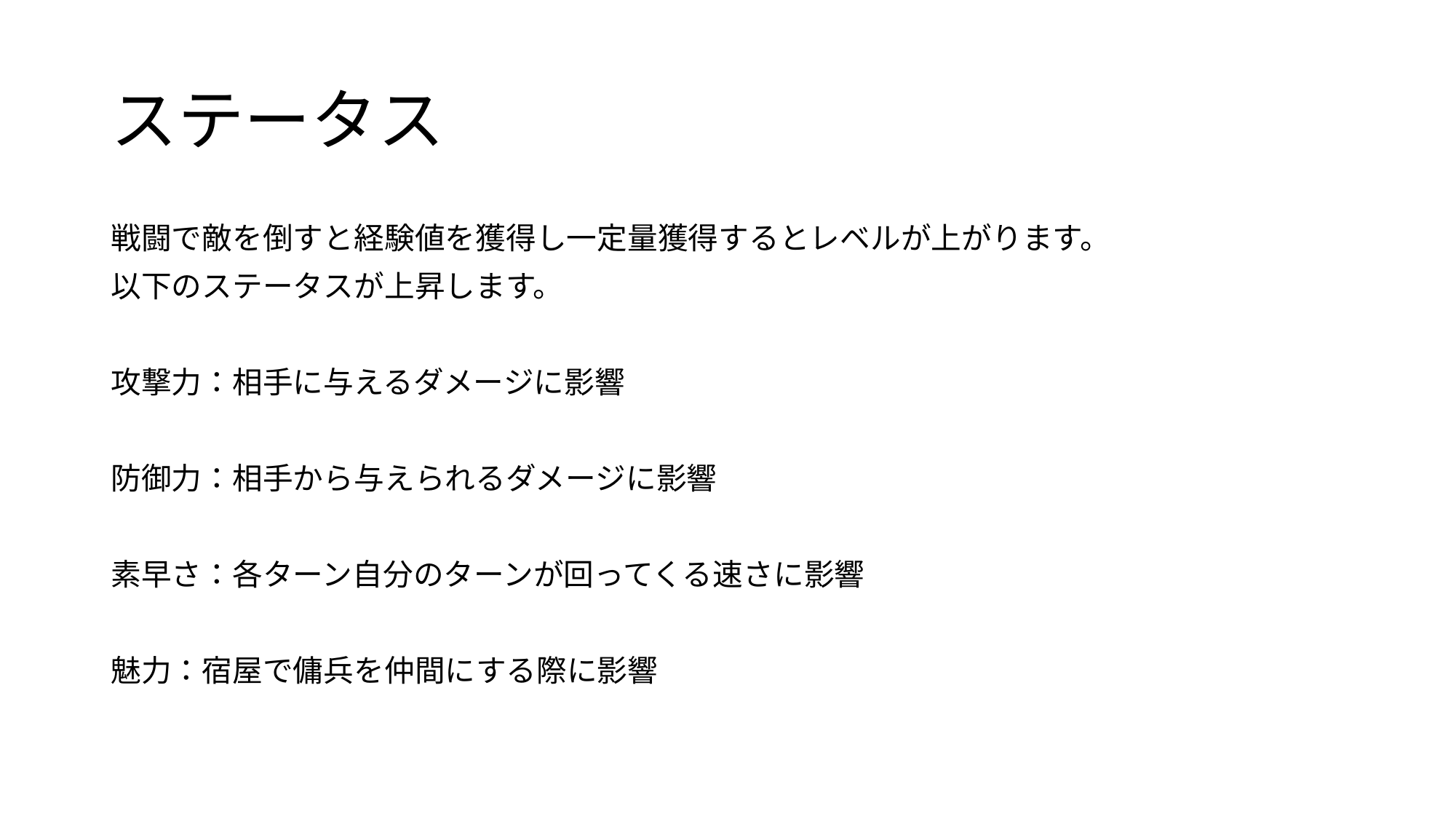

# ステータス
戦闘で敵を倒すと経験値を獲得し一定量獲得するとレベルが上がります。
以下のステータスが上昇します。

攻撃力：相手に与えるダメージに影響

防御力：相手から与えられるダメージに影響

素早さ：各ターン自分のターンが回ってくる速さに影響

魅力：宿屋で傭兵を仲間にする際に影響